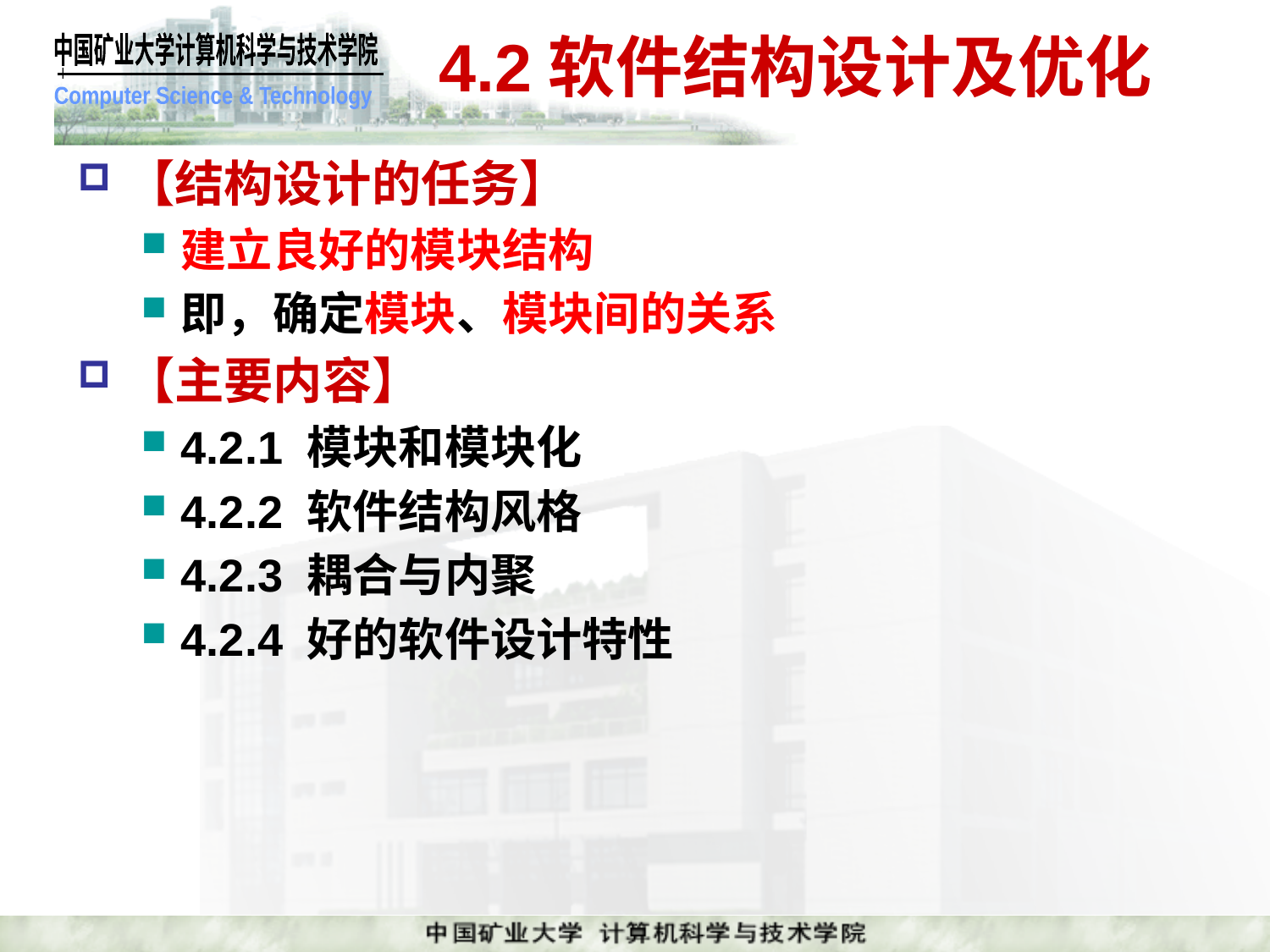

# 4.2软件结构设计及优化
【结构设计的任务】
建立良好的模块结构
即，确定模块、模块间的关系
【主要内容】
4.2.1 模块和模块化
4.2.2 软件结构风格
4.2.3 耦合与内聚
4.2.4 好的软件设计特性

4